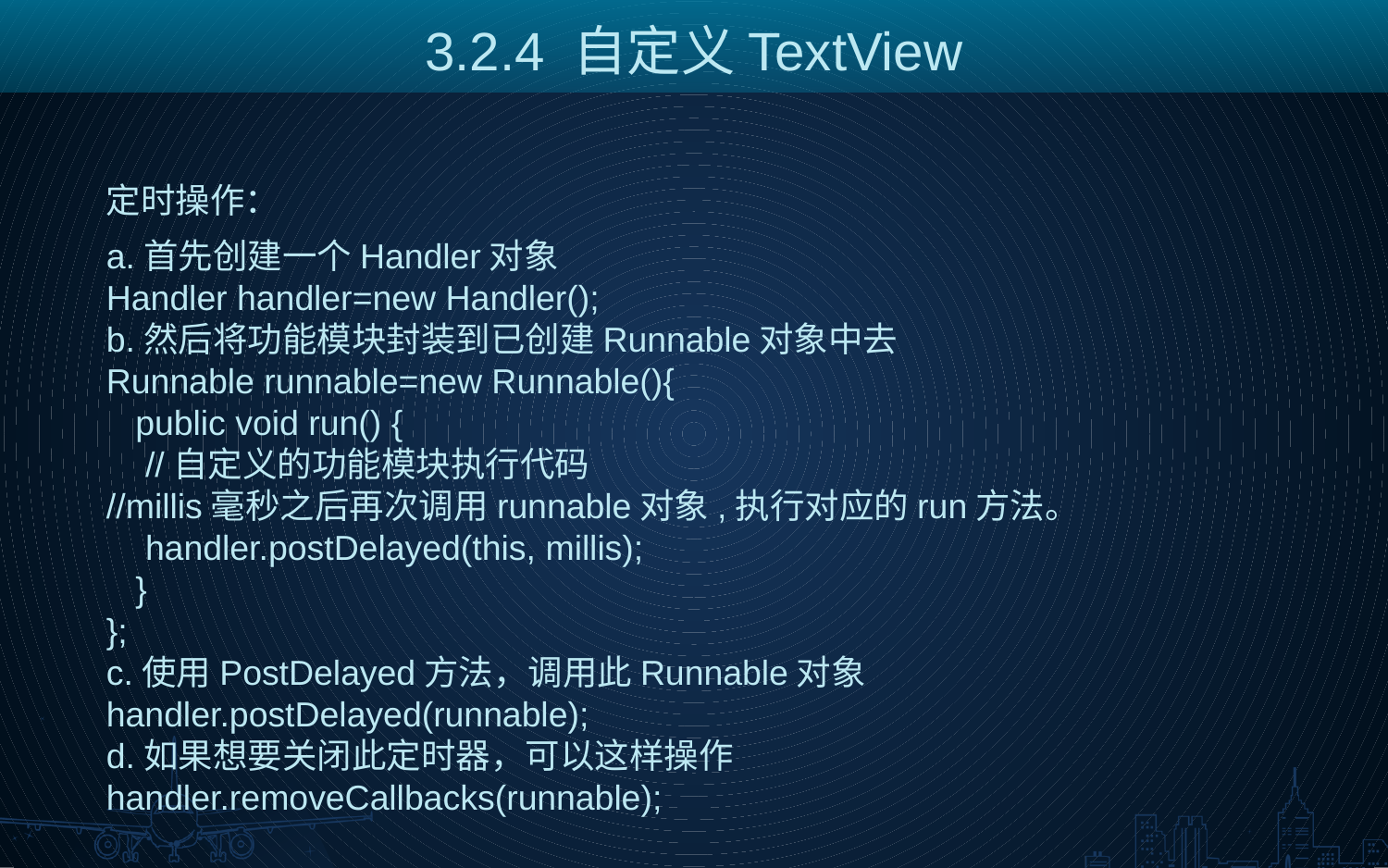

3.2.4 自定义TextView
定时操作：
a.首先创建一个Handler对象
Handler handler=new Handler();
b.然后将功能模块封装到已创建Runnable对象中去
Runnable runnable=new Runnable(){
   public void run() {
    //自定义的功能模块执行代码
//millis毫秒之后再次调用runnable对象,执行对应的run方法。
    handler.postDelayed(this, millis);
   }
};
c.使用PostDelayed方法，调用此Runnable对象
handler.postDelayed(runnable);
d.如果想要关闭此定时器，可以这样操作
handler.removeCallbacks(runnable);